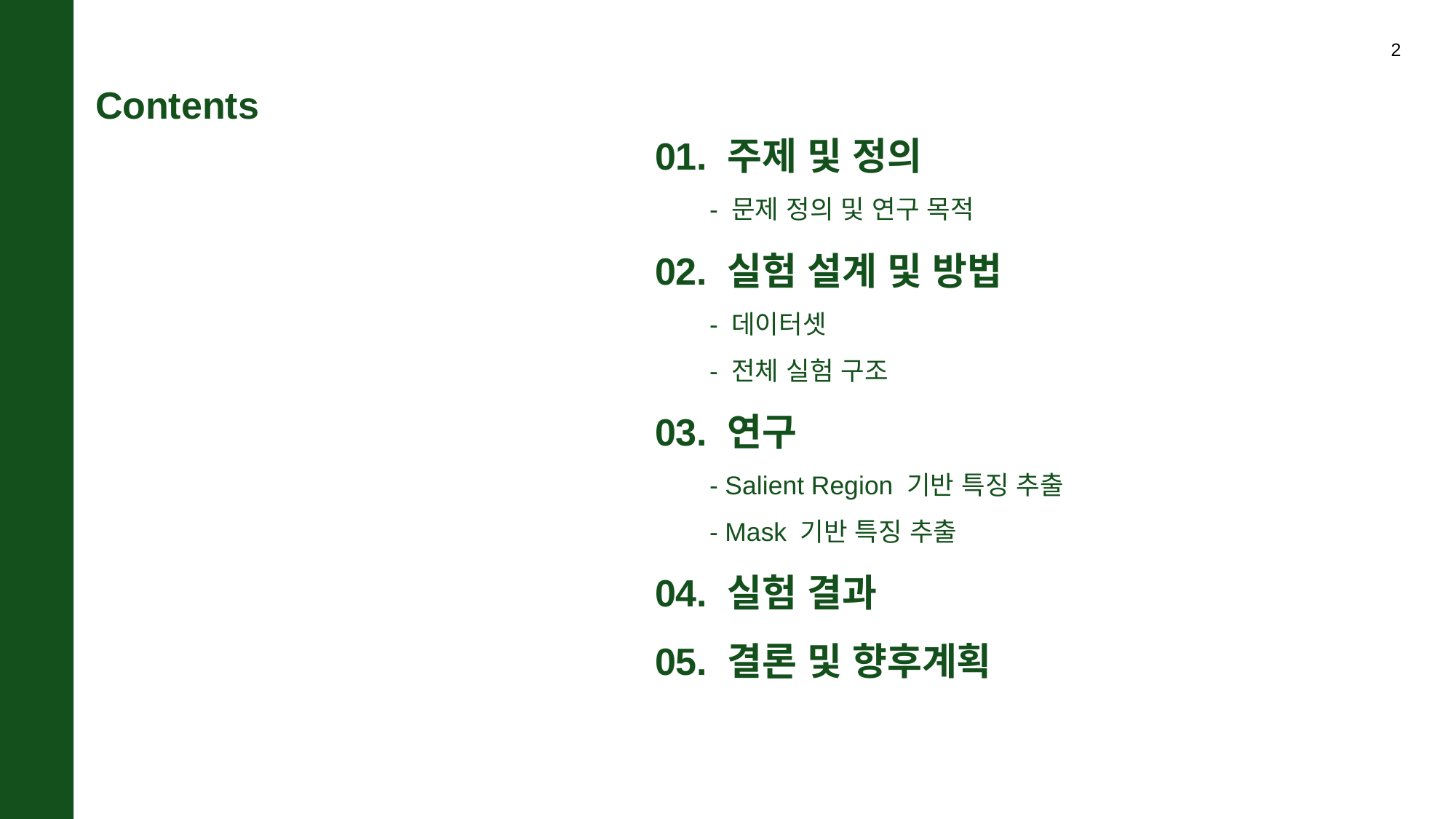

2
Contents
01. 주제 및 정의
- 문제 정의 및 연구 목적
02. 실험 설계 및 방법
- 데이터셋
- 전체 실험 구조
03. 연구
- Salient Region 기반 특징 추출
- Mask 기반 특징 추출
04. 실험 결과
05. 결론 및 향후계획